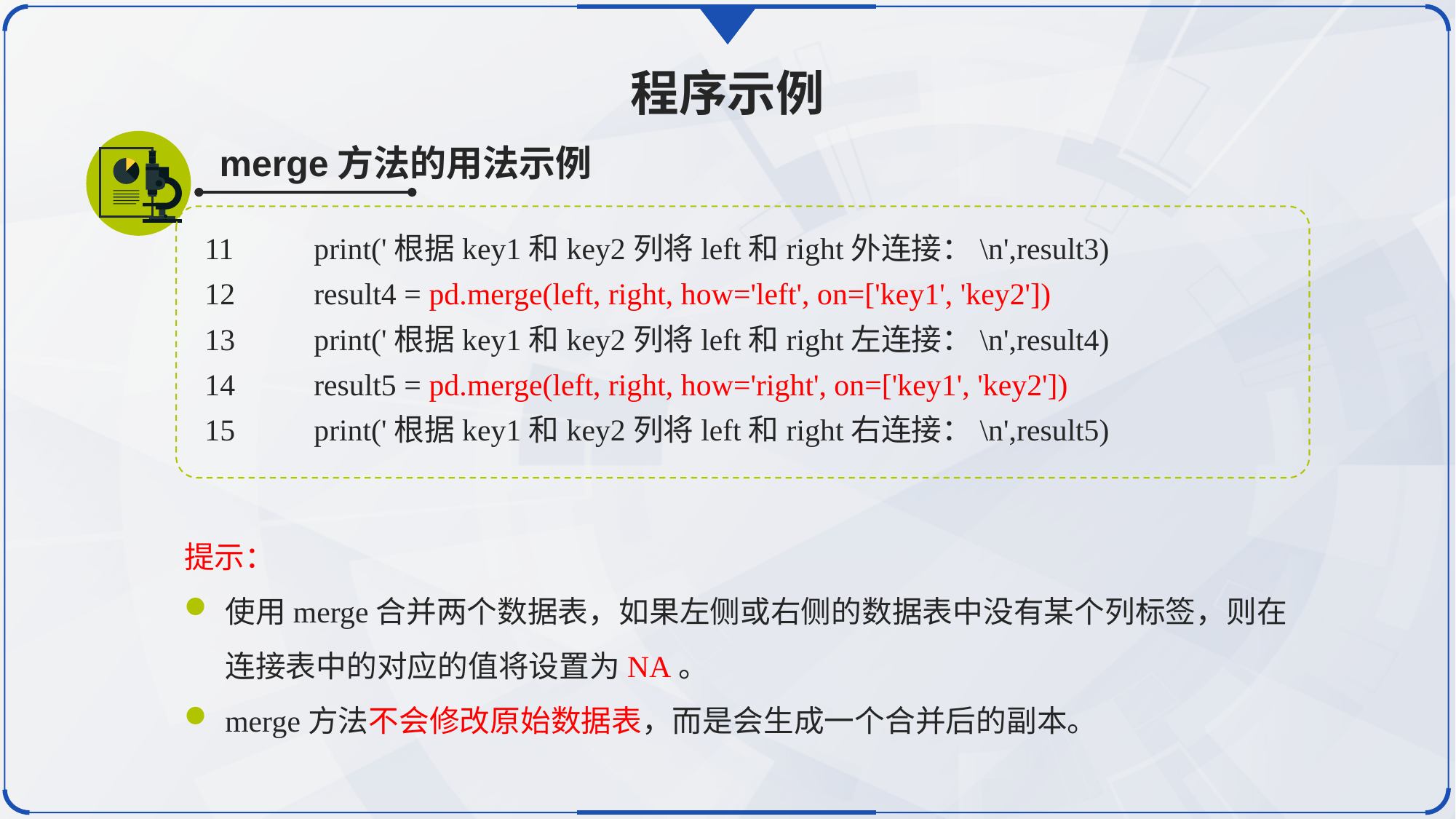

程序示例

merge方法的用法示例

11	print('根据key1和key2列将left和right外连接：\n',result3)
12	result4 = pd.merge(left, right, how='left', on=['key1', 'key2'])
13	print('根据key1和key2列将left和right左连接：\n',result4)
14	result5 = pd.merge(left, right, how='right', on=['key1', 'key2'])
15	print('根据key1和key2列将left和right右连接：\n',result5)
提示：
使用merge合并两个数据表，如果左侧或右侧的数据表中没有某个列标签，则在连接表中的对应的值将设置为NA。
merge方法不会修改原始数据表，而是会生成一个合并后的副本。